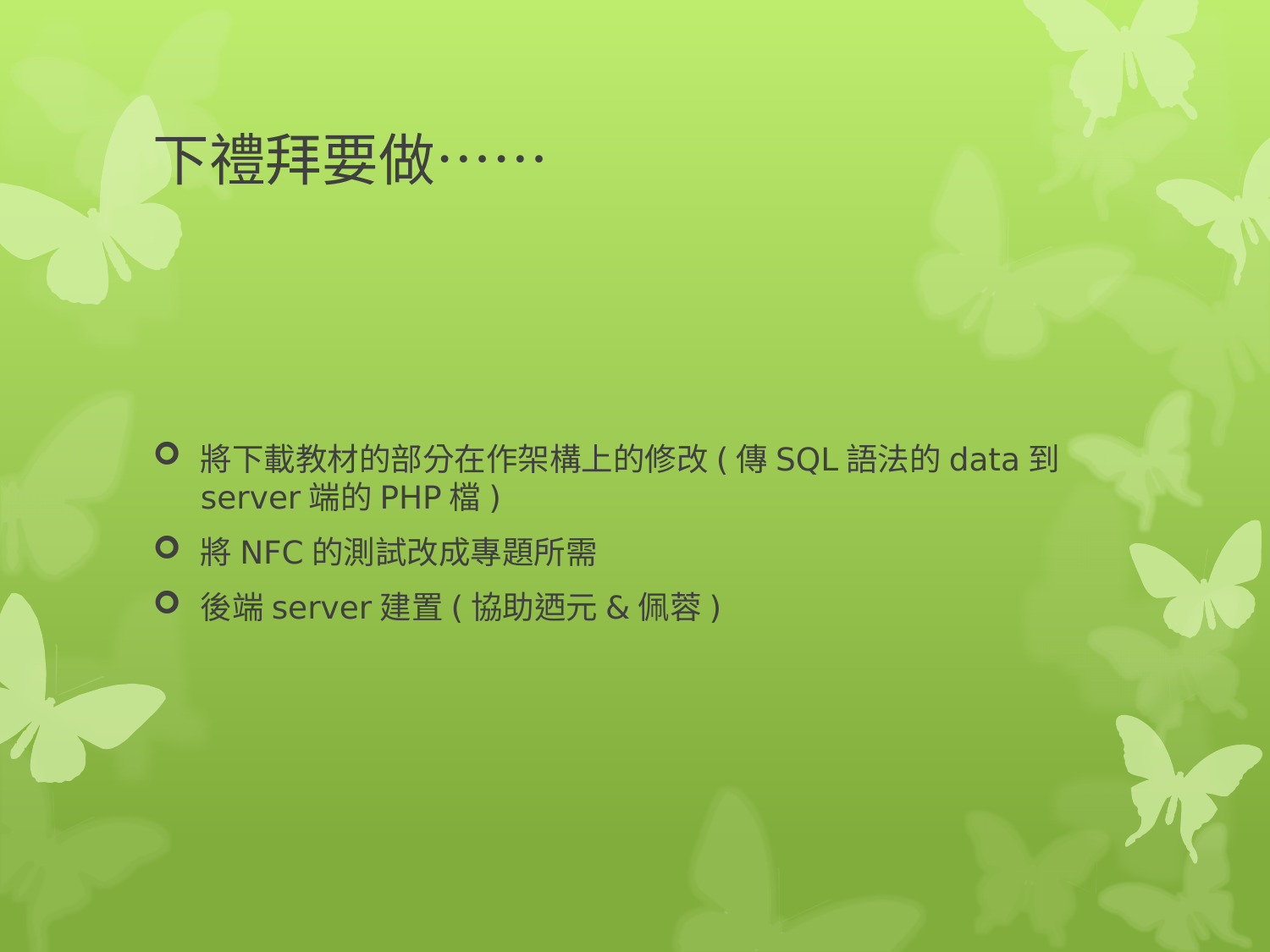

# 下禮拜要做……
將下載教材的部分在作架構上的修改(傳SQL語法的data到server端的PHP檔)
將NFC的測試改成專題所需
後端server建置(協助迺元&佩蓉)